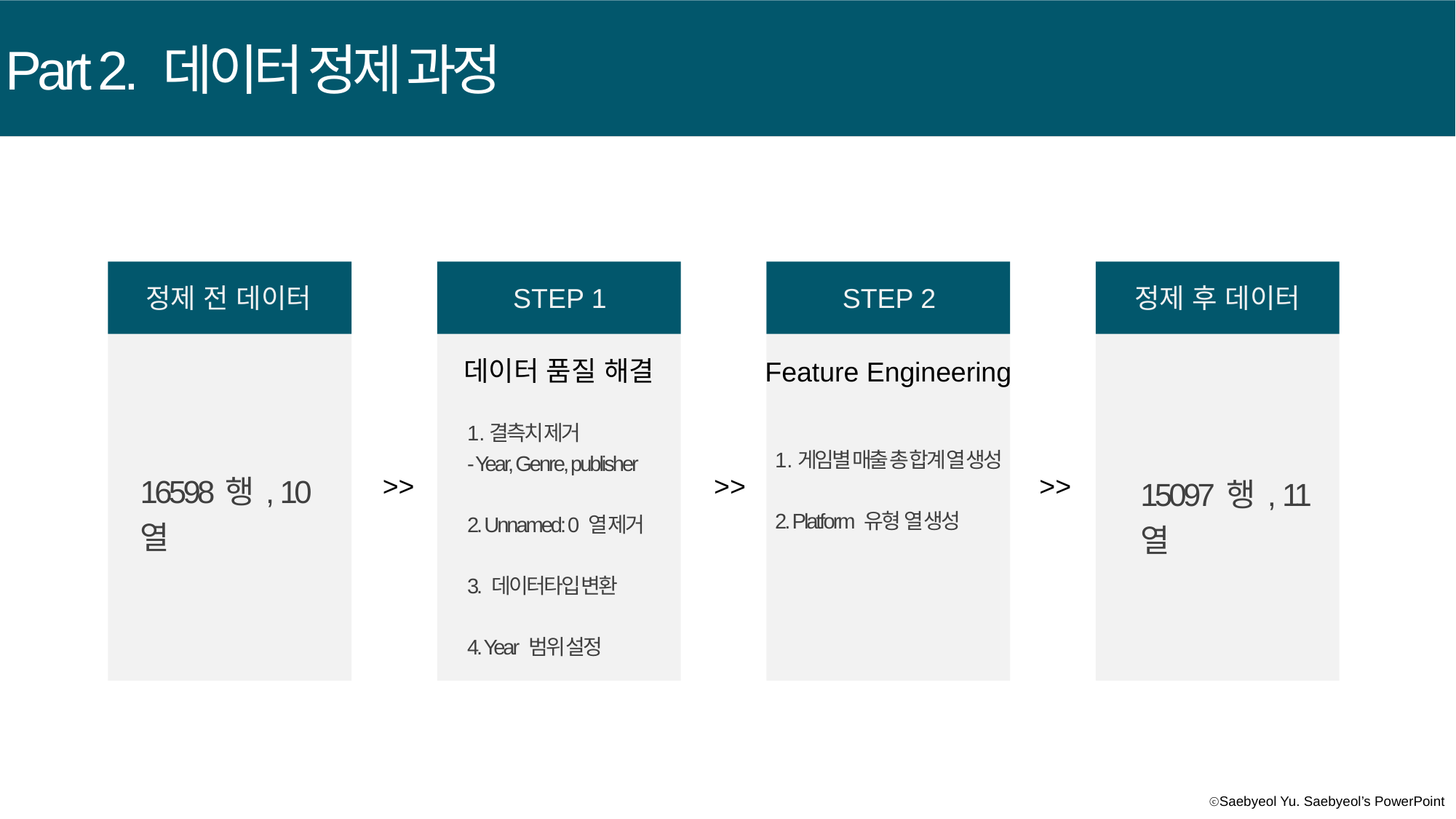

Part 2. 데이터 정제 과정

STEP 1
STEP 2
정제 전 데이터
정제 후 데이터
데이터 품질 해결
Feature Engineering
결측치 제거
- Year, Genre, publisher

2. Unnamed: 0 열 제거

3. 데이터타입 변환

4. Year 범위 설정
게임별 매출 총 합계 열 생성

2. Platform 유형  열 생성
16598행, 10열
15097행, 11열
>>
>>
>>